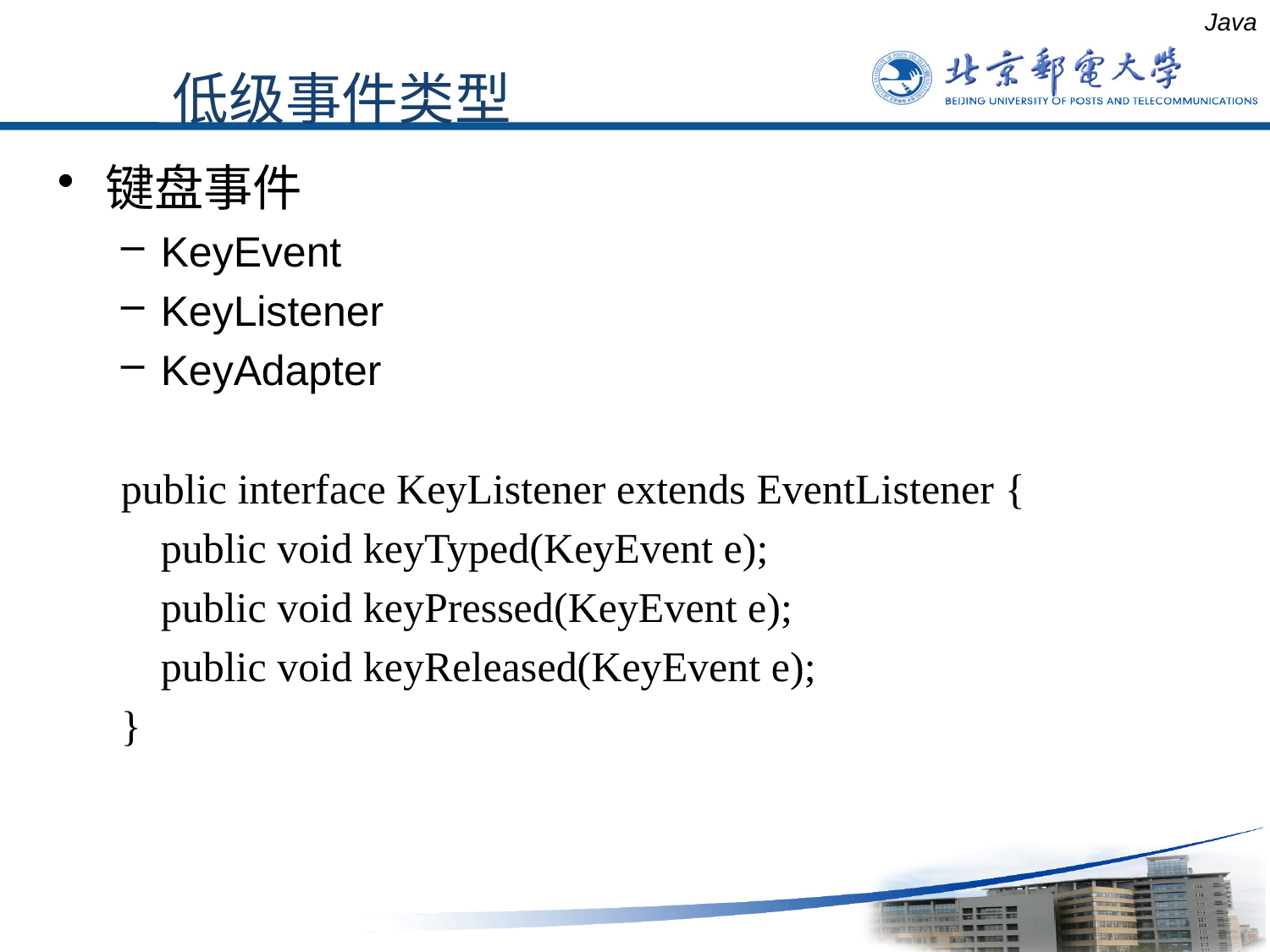

键盘事件
KeyEvent
KeyListener
KeyAdapter

public interface KeyListener extends EventListener {
	public void keyTyped(KeyEvent e);
	public void keyPressed(KeyEvent e);
	public void keyReleased(KeyEvent e);
}

Java
低级事件类型